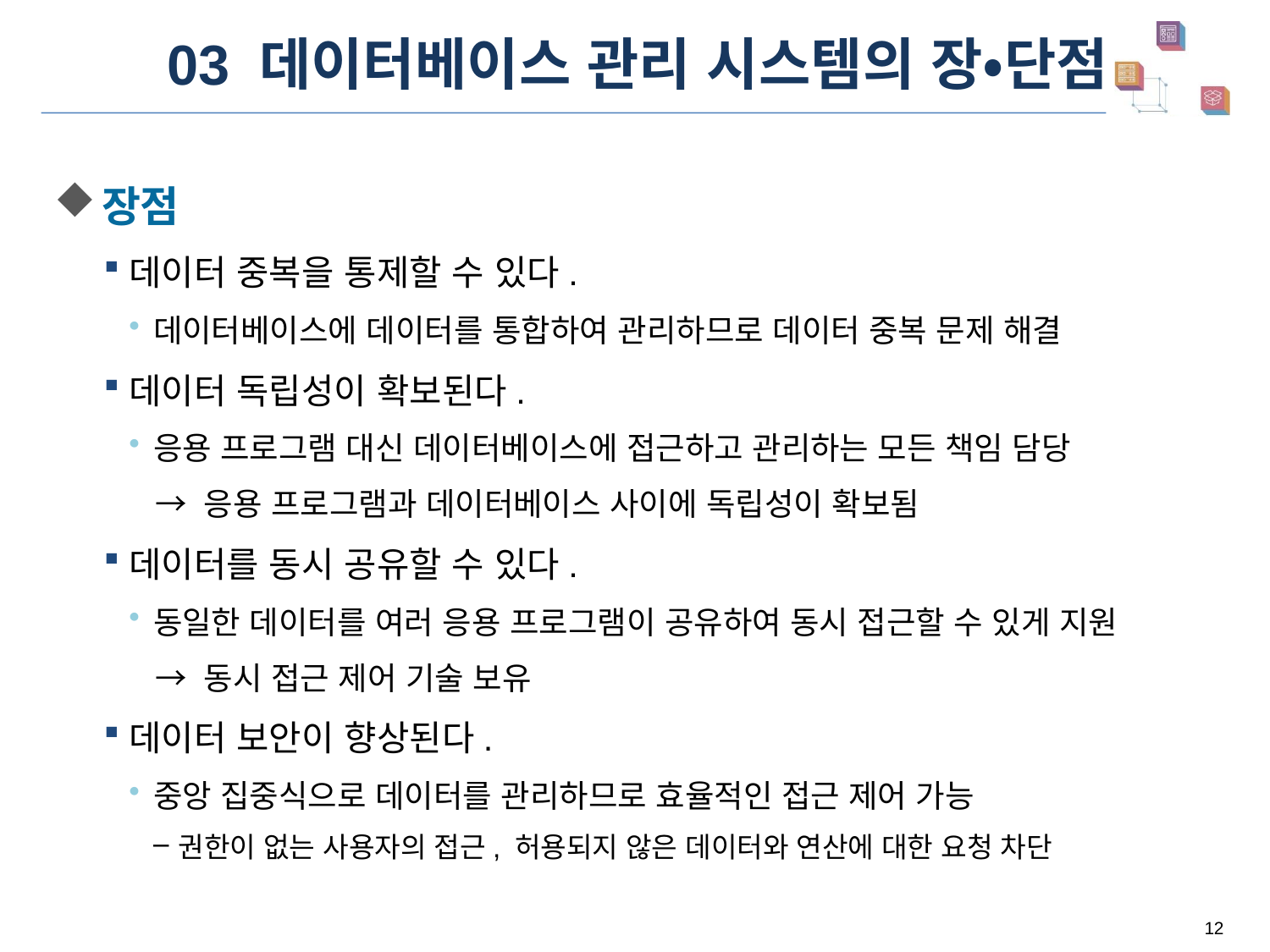

# 03 데이터베이스 관리 시스템의 장•단점
장점
데이터 중복을 통제할 수 있다.
데이터베이스에 데이터를 통합하여 관리하므로 데이터 중복 문제 해결
데이터 독립성이 확보된다.
응용 프로그램 대신 데이터베이스에 접근하고 관리하는 모든 책임 담당
   → 응용 프로그램과 데이터베이스 사이에 독립성이 확보됨
데이터를 동시 공유할 수 있다.
동일한 데이터를 여러 응용 프로그램이 공유하여 동시 접근할 수 있게 지원
   → 동시 접근 제어 기술 보유
데이터 보안이 향상된다.
중앙 집중식으로 데이터를 관리하므로 효율적인 접근 제어 가능
권한이 없는 사용자의 접근, 허용되지 않은 데이터와 연산에 대한 요청 차단